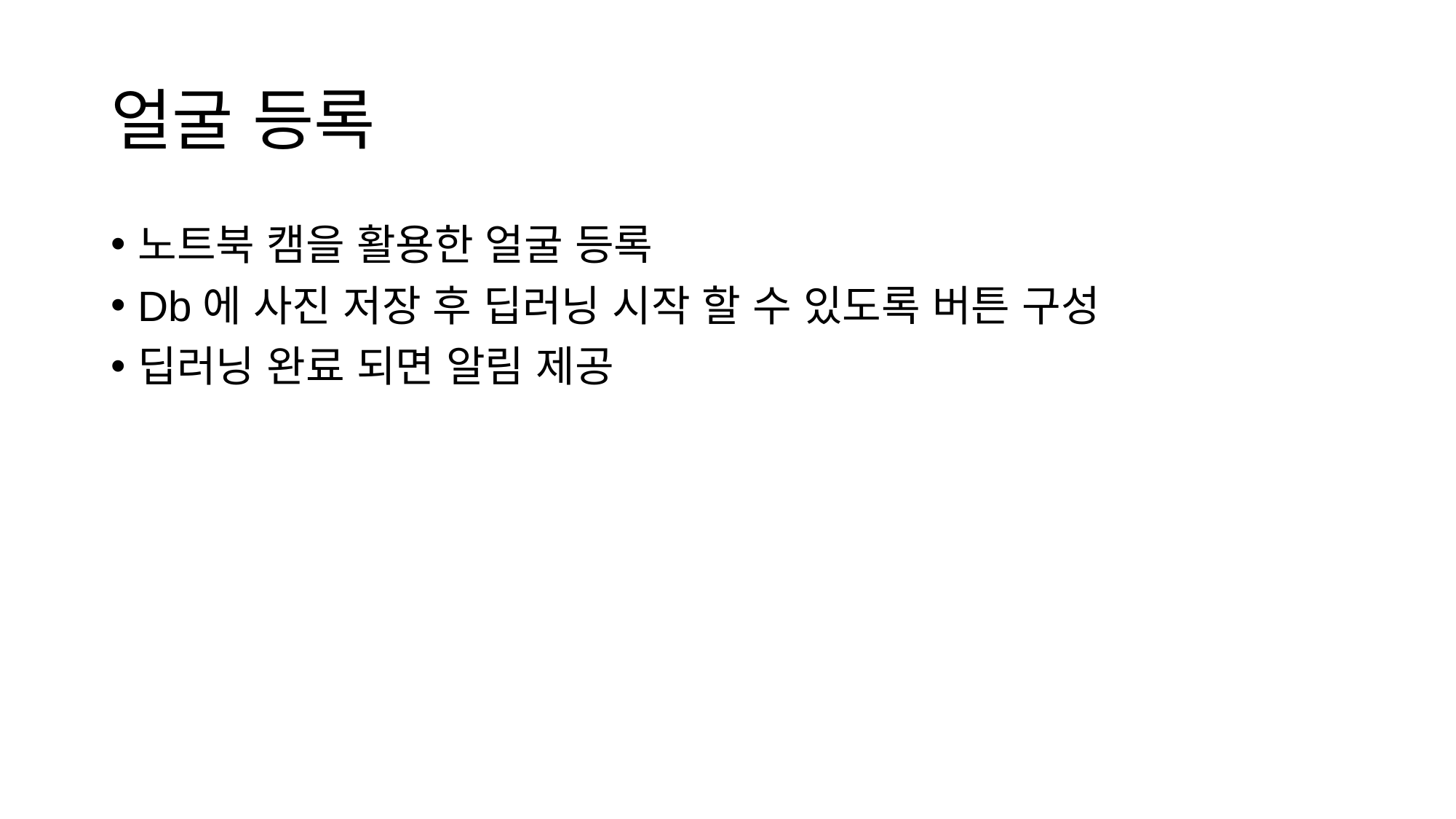

# 얼굴 등록
노트북 캠을 활용한 얼굴 등록
Db에 사진 저장 후 딥러닝 시작 할 수 있도록 버튼 구성
딥러닝 완료 되면 알림 제공